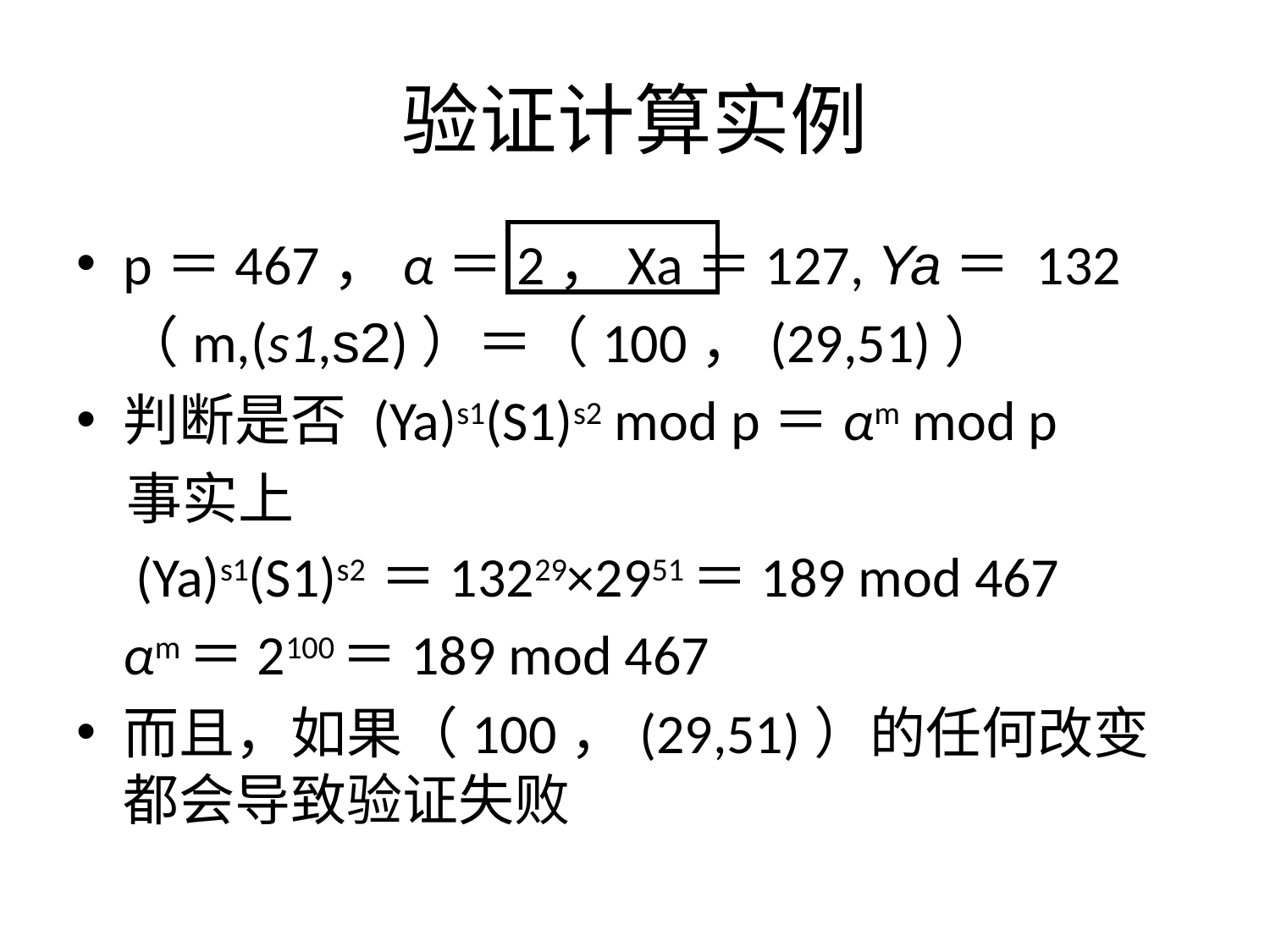

# 验证计算实例
p＝467，α＝2，Xa＝127, Ya＝ 132
	（m,(s1,s2)）＝（100，(29,51)）
判断是否 (Ya)s1(S1)s2 mod p＝αm mod p
   事实上
		 (Ya)s1(S1)s2 ＝13229×2951＝189 mod 467
		αm＝2100＝189 mod 467
而且，如果（100，(29,51)）的任何改变都会导致验证失败